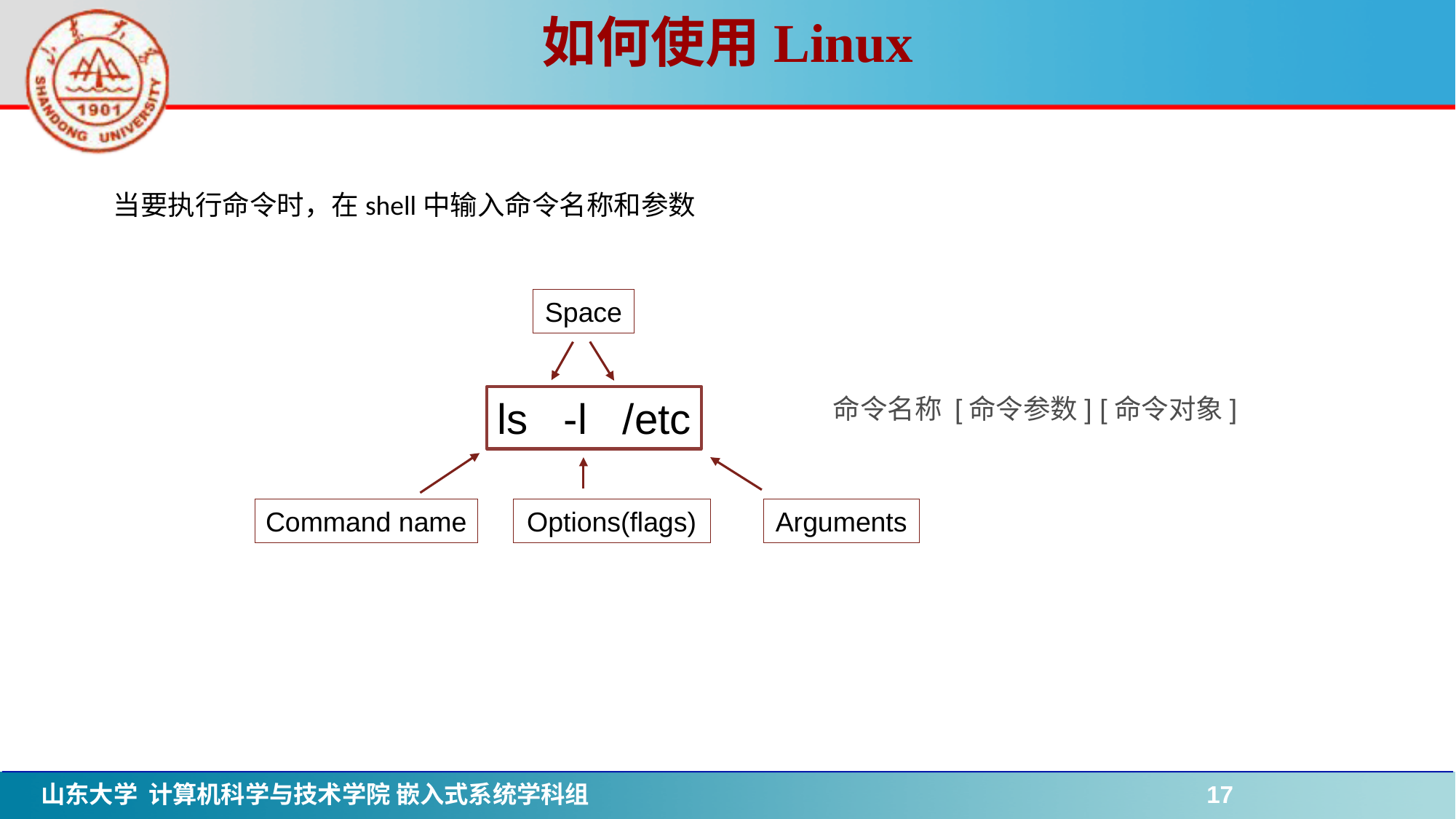

# 如何使用Linux

当要执行命令时，在shell中输入命令名称和参数
Space
ls   -l   /etc

命令名称 [命令参数] [命令对象]
Command name
Options(flags)
Arguments